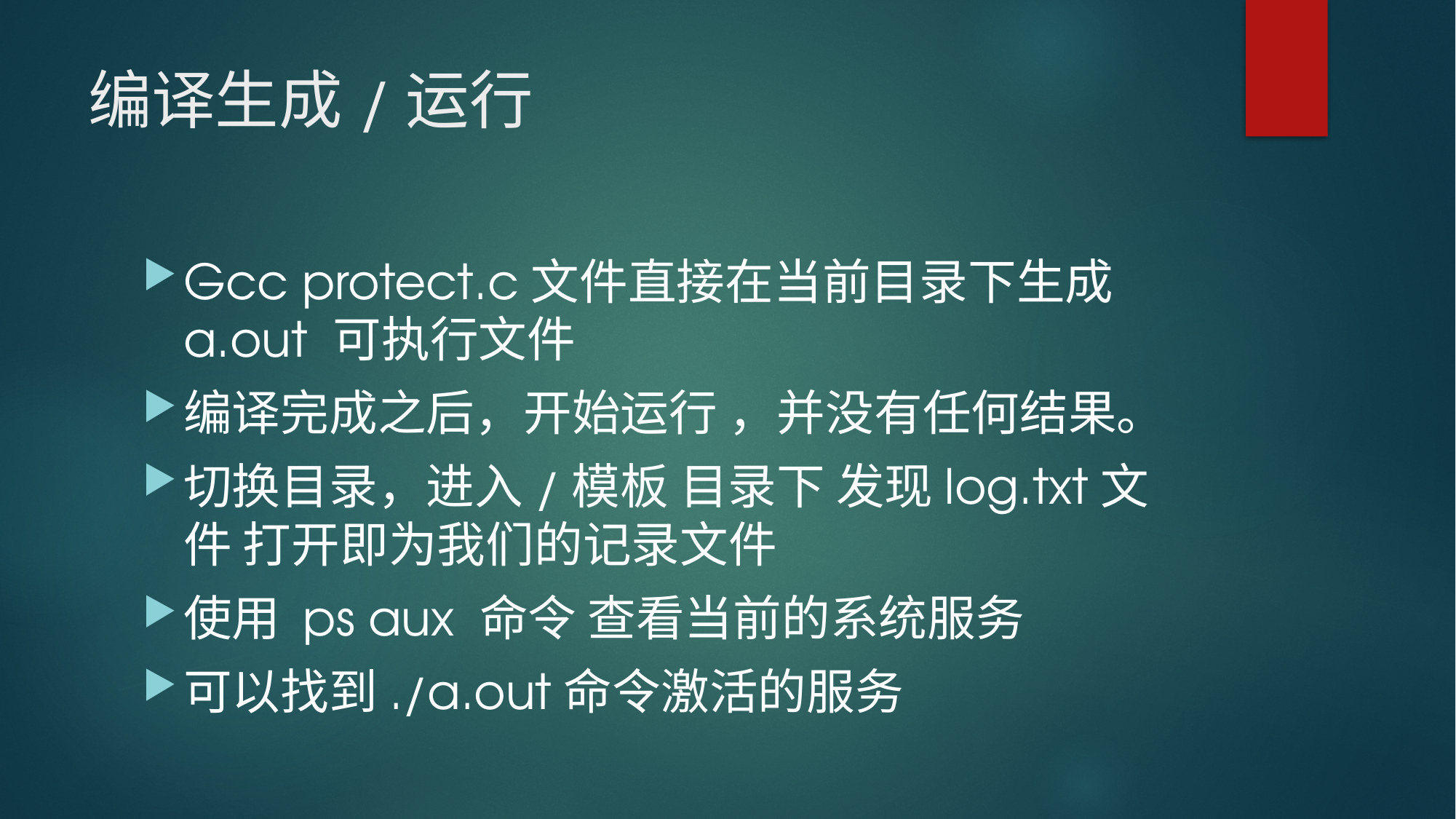

# 编译生成/运行
Gcc protect.c文件直接在当前目录下生成a.out 可执行文件
编译完成之后，开始运行 ，并没有任何结果。
切换目录，进入/模板 目录下 发现log.txt文件 打开即为我们的记录文件
使用 ps aux 命令 查看当前的系统服务
可以找到./a.out命令激活的服务